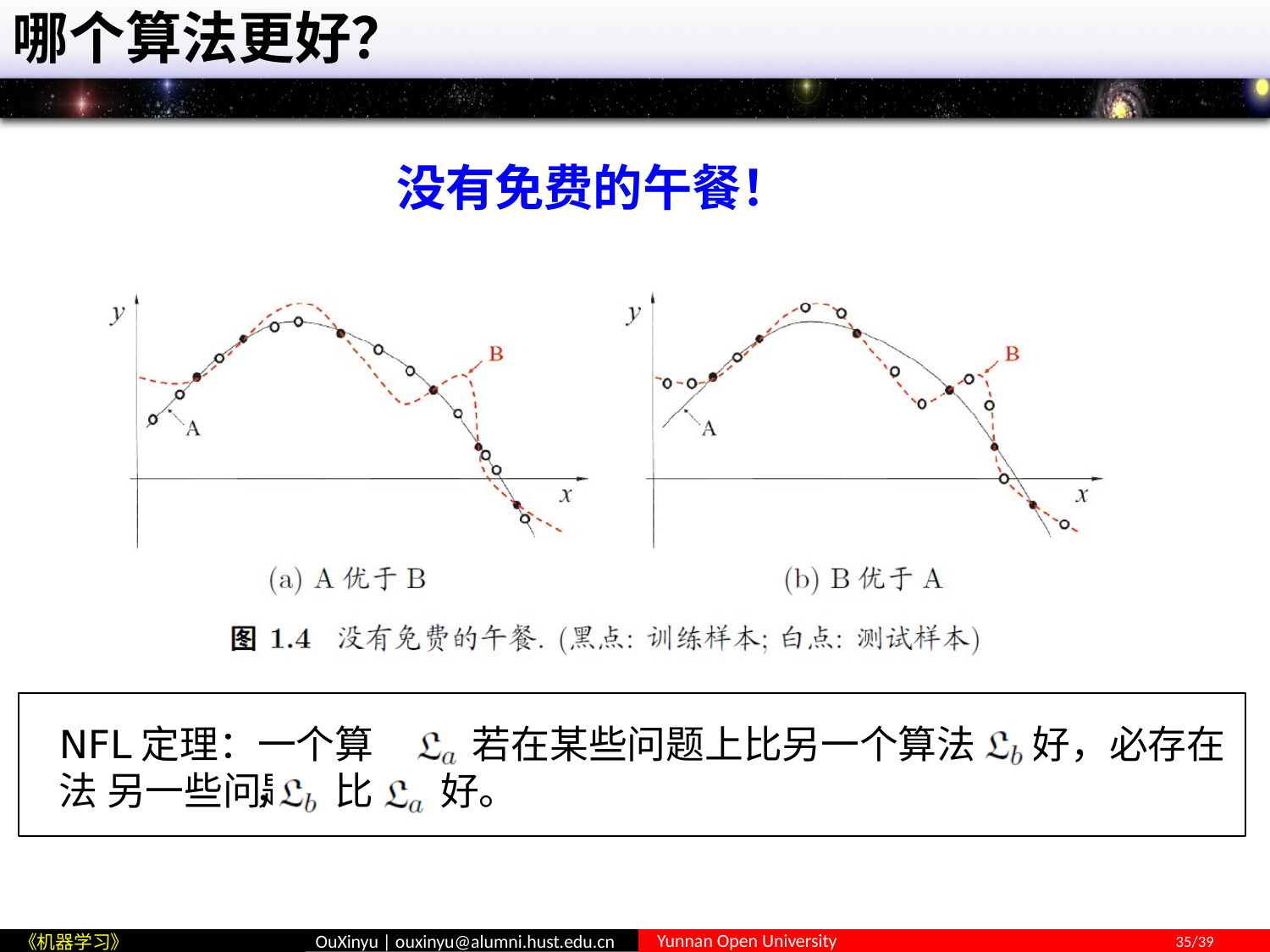

# 哪个算法更好？
没有免费的午餐！

NFL定理：一个算法 另一些问题	比
若在某些问题上比另一个算法 好。
好，必存在

，